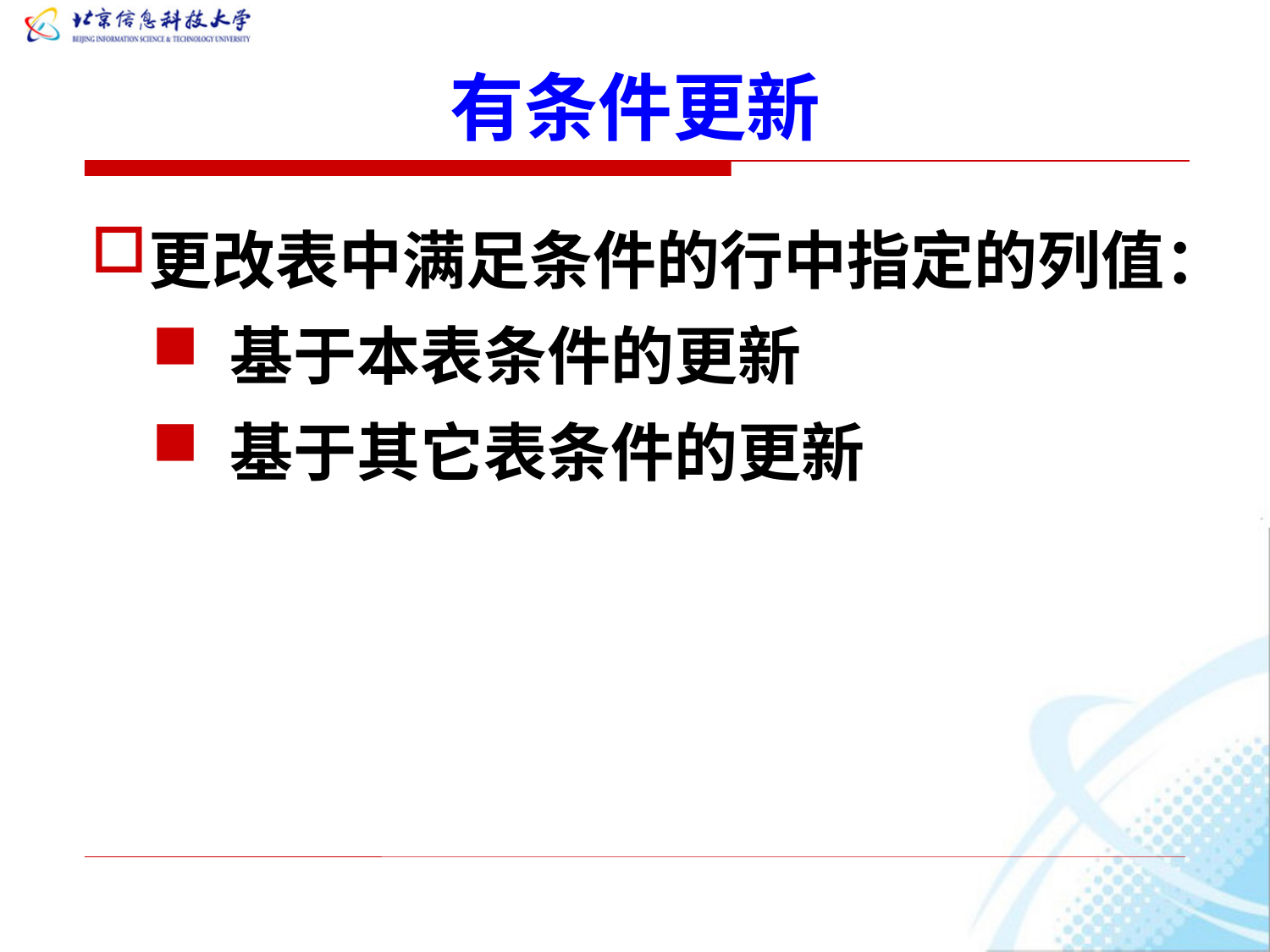

# 有条件更新
更改表中满足条件的行中指定的列值：
 基于本表条件的更新
 基于其它表条件的更新

150